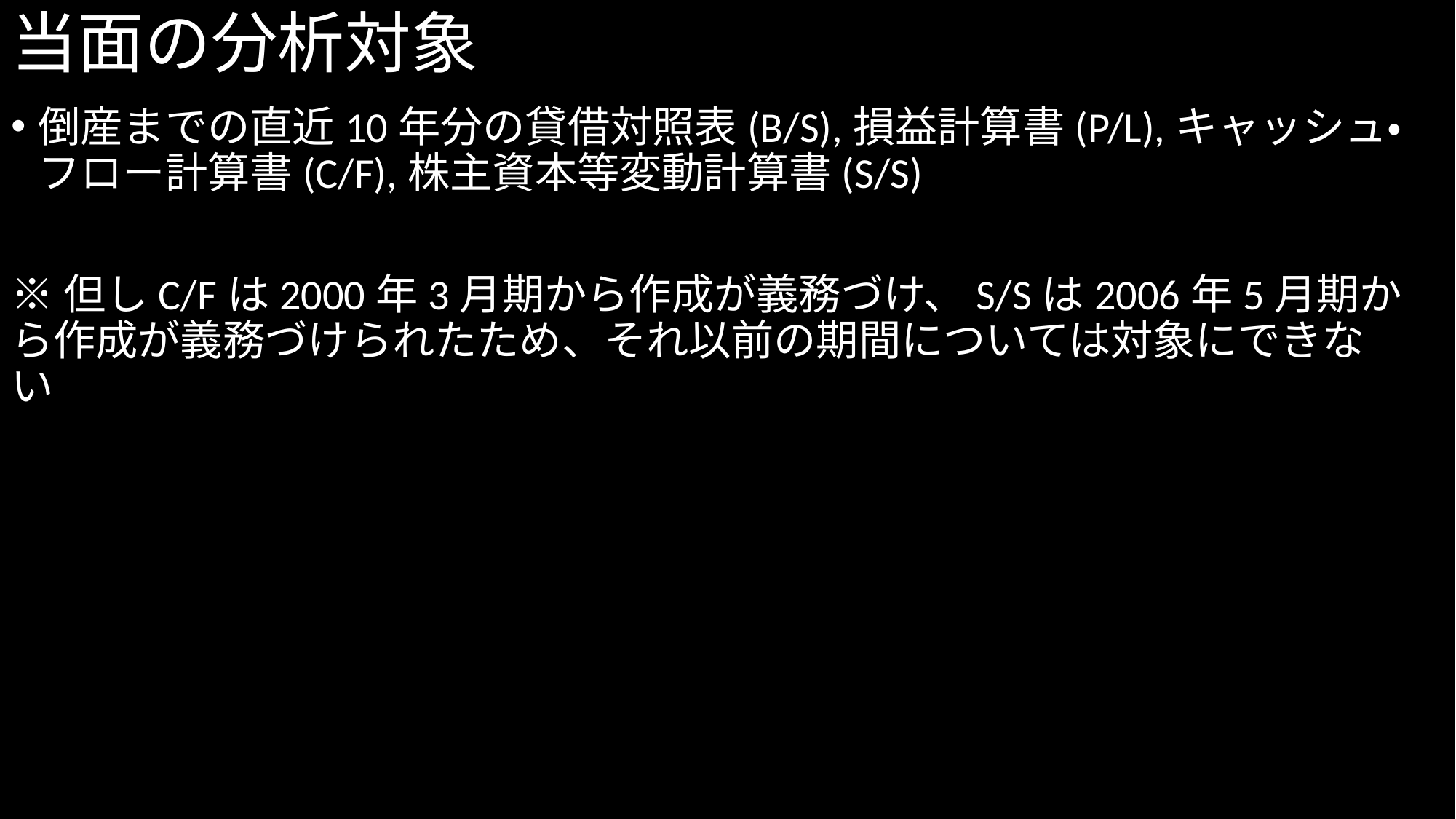

# 当面の分析対象
倒産までの直近10年分の貸借対照表(B/S),損益計算書(P/L),キャッシュ・フロー計算書(C/F),株主資本等変動計算書(S/S)

※但しC/Fは2000年3月期から作成が義務づけ、S/Sは2006年5月期から作成が義務づけられたため、それ以前の期間については対象にできない